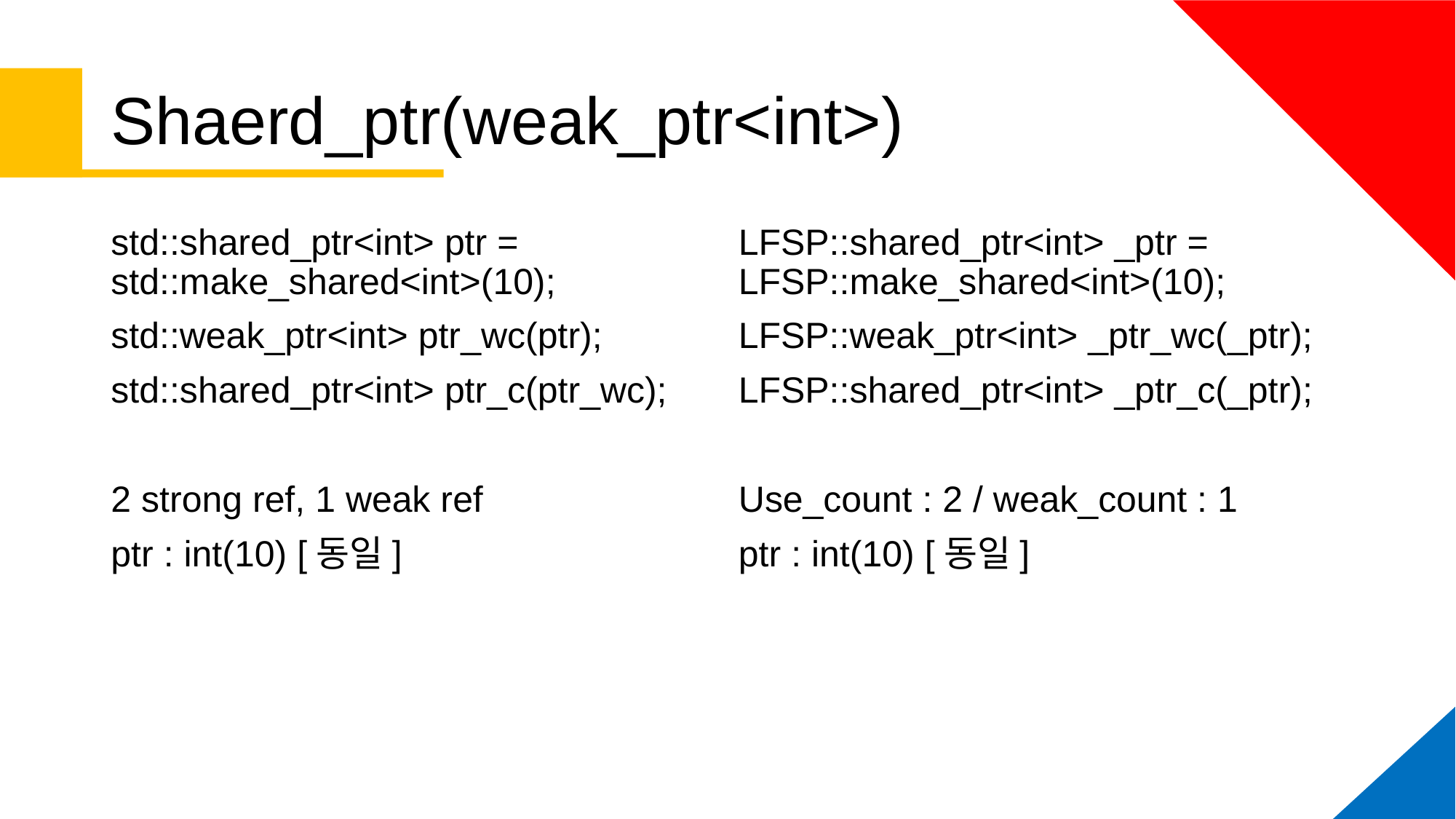

# Shaerd_ptr(weak_ptr<int>)

std::shared_ptr<int> ptr = std::make_shared<int>(10);
std::weak_ptr<int> ptr_wc(ptr);
std::shared_ptr<int> ptr_c(ptr_wc);

2 strong ref, 1 weak ref
ptr : int(10) [동일]
LFSP::shared_ptr<int> _ptr = LFSP::make_shared<int>(10);
LFSP::weak_ptr<int> _ptr_wc(_ptr);
LFSP::shared_ptr<int> _ptr_c(_ptr);

Use_count : 2 / weak_count : 1
ptr : int(10) [동일]